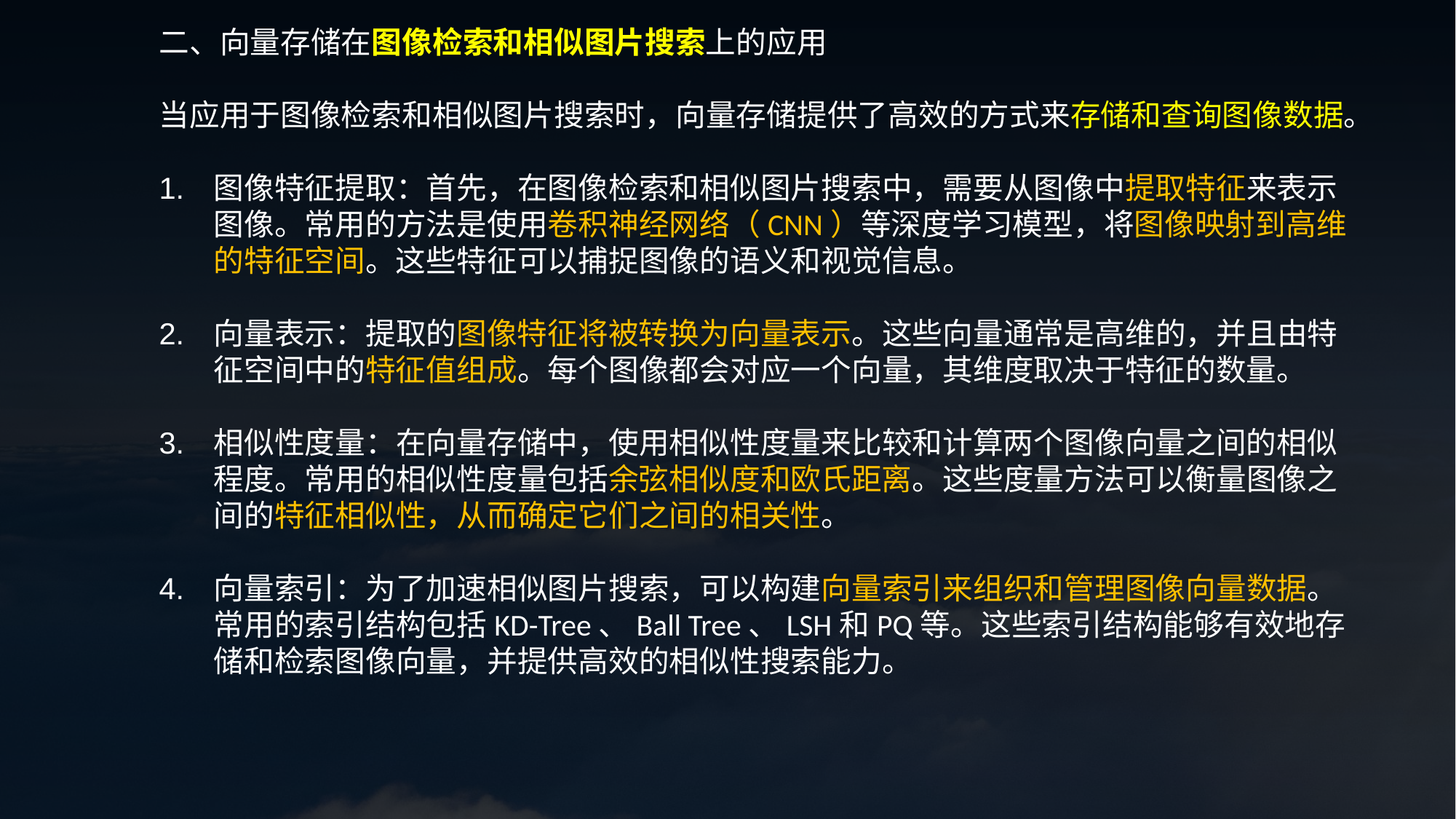

二、向量存储在图像检索和相似图片搜索上的应用

当应用于图像检索和相似图片搜索时，向量存储提供了高效的方式来存储和查询图像数据。

图像特征提取：首先，在图像检索和相似图片搜索中，需要从图像中提取特征来表示图像。常用的方法是使用卷积神经网络（CNN）等深度学习模型，将图像映射到高维的特征空间。这些特征可以捕捉图像的语义和视觉信息。

向量表示：提取的图像特征将被转换为向量表示。这些向量通常是高维的，并且由特征空间中的特征值组成。每个图像都会对应一个向量，其维度取决于特征的数量。

相似性度量：在向量存储中，使用相似性度量来比较和计算两个图像向量之间的相似程度。常用的相似性度量包括余弦相似度和欧氏距离。这些度量方法可以衡量图像之间的特征相似性，从而确定它们之间的相关性。

向量索引：为了加速相似图片搜索，可以构建向量索引来组织和管理图像向量数据。常用的索引结构包括KD-Tree、Ball Tree、LSH和PQ等。这些索引结构能够有效地存储和检索图像向量，并提供高效的相似性搜索能力。